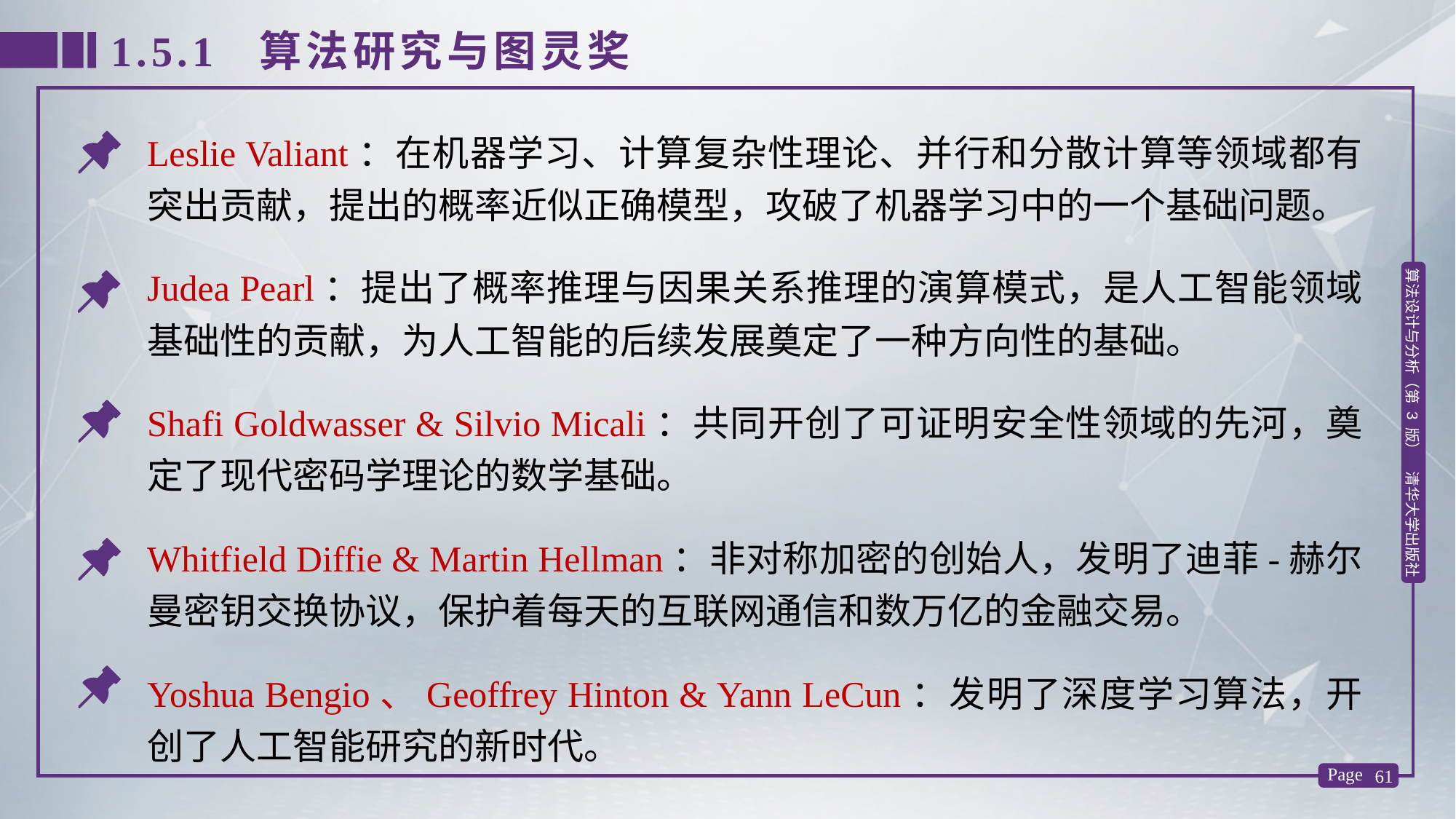

1.5.1  算法研究与图灵奖
Leslie Valiant：在机器学习、计算复杂性理论、并行和分散计算等领域都有突出贡献，提出的概率近似正确模型，攻破了机器学习中的一个基础问题。
Judea Pearl：提出了概率推理与因果关系推理的演算模式，是人工智能领域基础性的贡献，为人工智能的后续发展奠定了一种方向性的基础。
Shafi Goldwasser & Silvio Micali：共同开创了可证明安全性领域的先河，奠定了现代密码学理论的数学基础。
Whitfield Diffie & Martin Hellman：非对称加密的创始人，发明了迪菲-赫尔曼密钥交换协议，保护着每天的互联网通信和数万亿的金融交易。
Yoshua Bengio、Geoffrey Hinton & Yann LeCun：发明了深度学习算法，开创了人工智能研究的新时代。